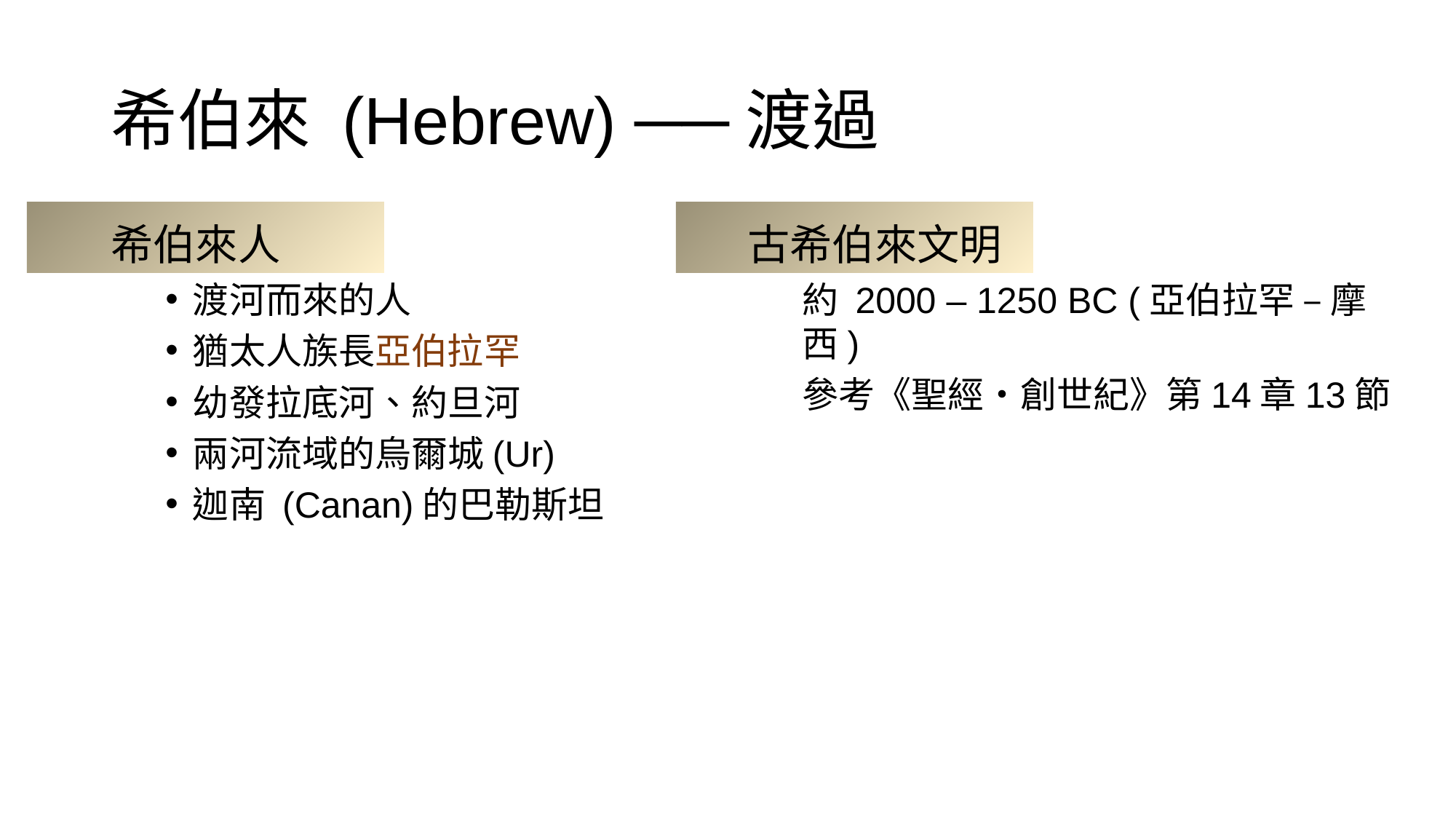

# 希伯來 (Hebrew) ──渡過

希伯來人
渡河而來的人
猶太人族長亞伯拉罕
幼發拉底河、約旦河
兩河流域的烏爾城(Ur)
迦南 (Canan)的巴勒斯坦

古希伯來文明
約 2000 – 1250 BC (亞伯拉罕 – 摩西)
參考《聖經‧創世紀》第14章13節